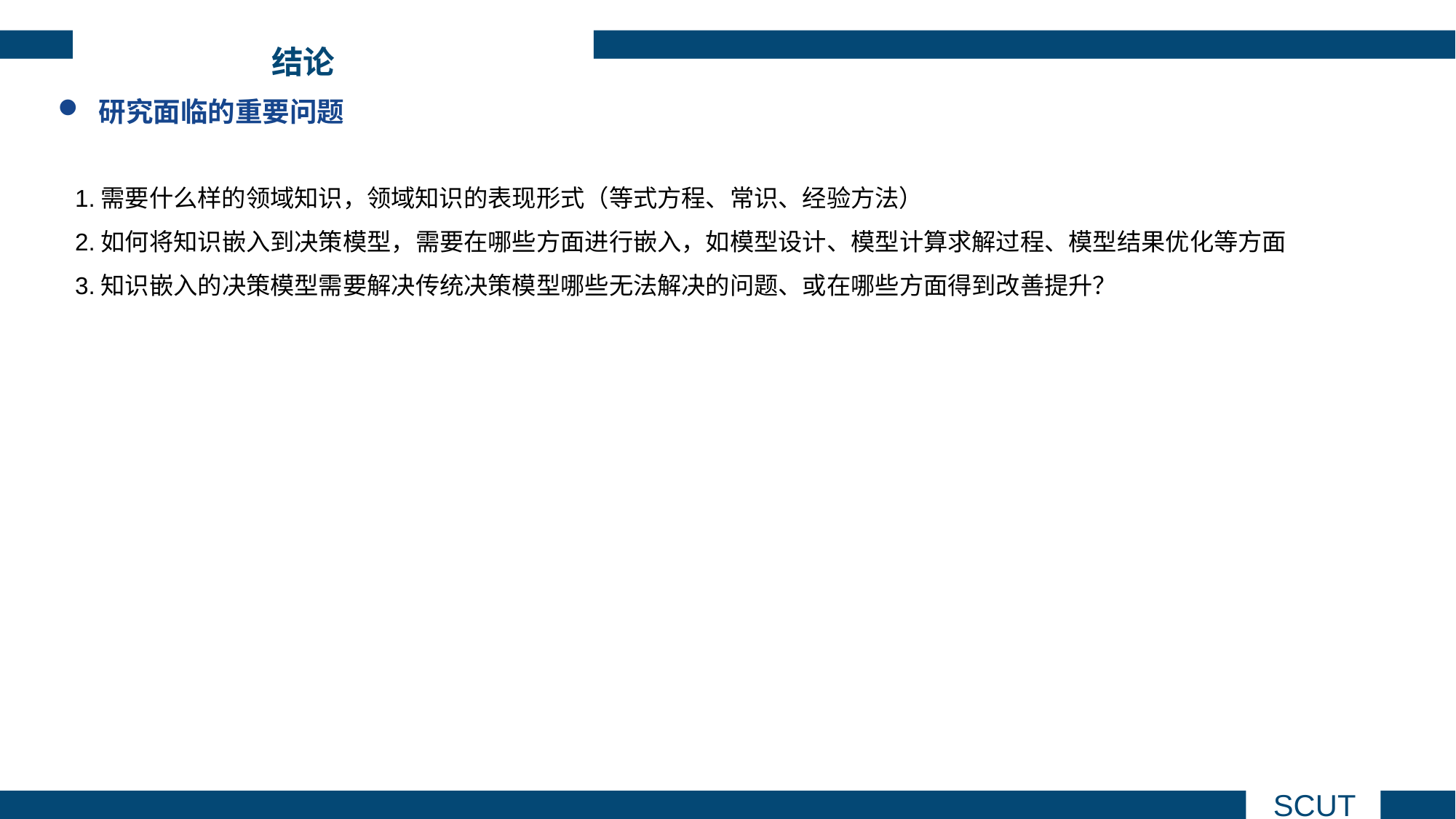

结论

研究面临的重要问题
1.需要什么样的领域知识，领域知识的表现形式（等式方程、常识、经验方法）
2.如何将知识嵌入到决策模型，需要在哪些方面进行嵌入，如模型设计、模型计算求解过程、模型结果优化等方面
3.知识嵌入的决策模型需要解决传统决策模型哪些无法解决的问题、或在哪些方面得到改善提升？
SCUT